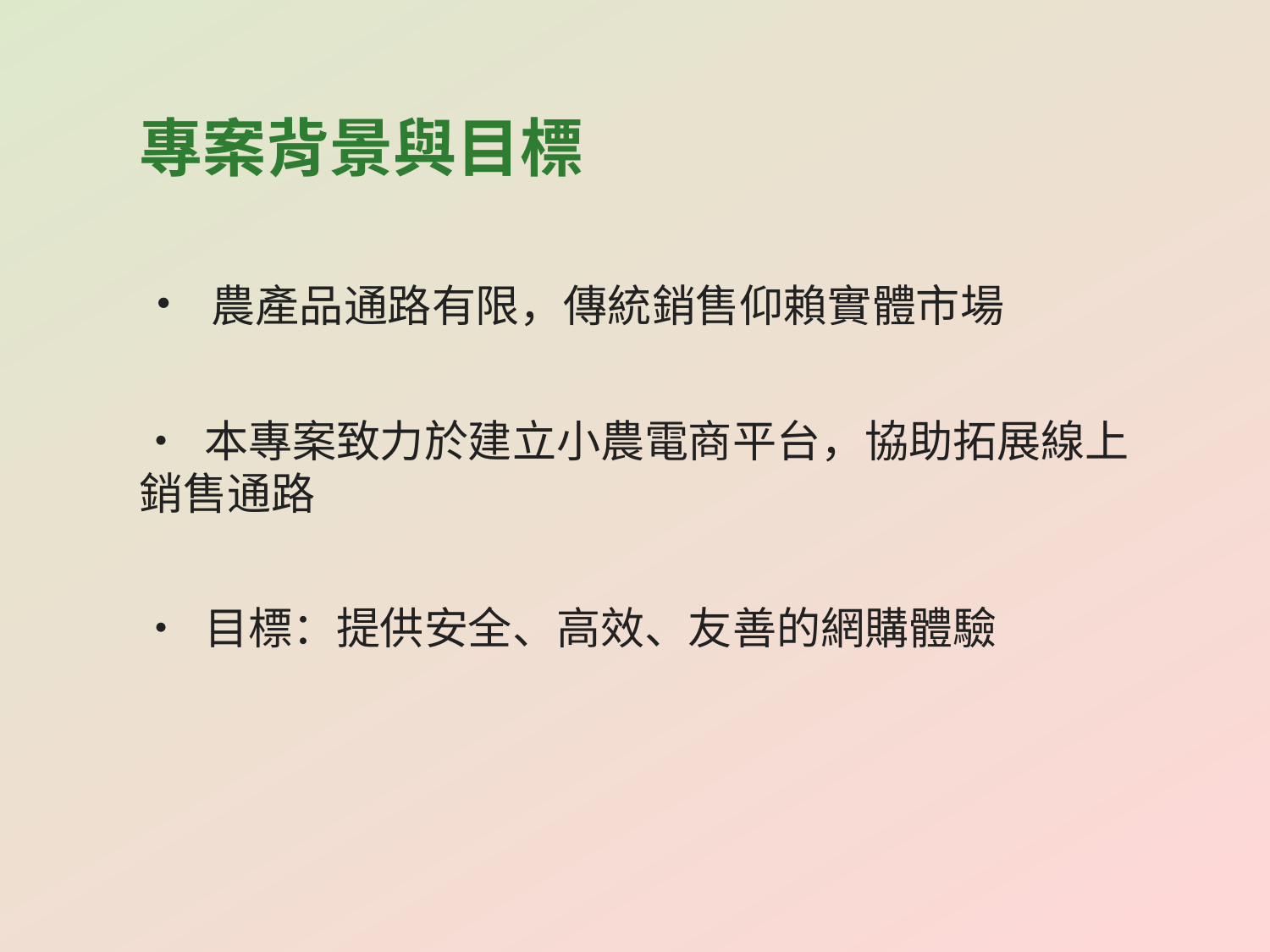

專案背景與目標

• 農產品通路有限，傳統銷售仰賴實體市場

• 本專案致力於建立小農電商平台，協助拓展線上銷售通路

• 目標：提供安全、高效、友善的網購體驗